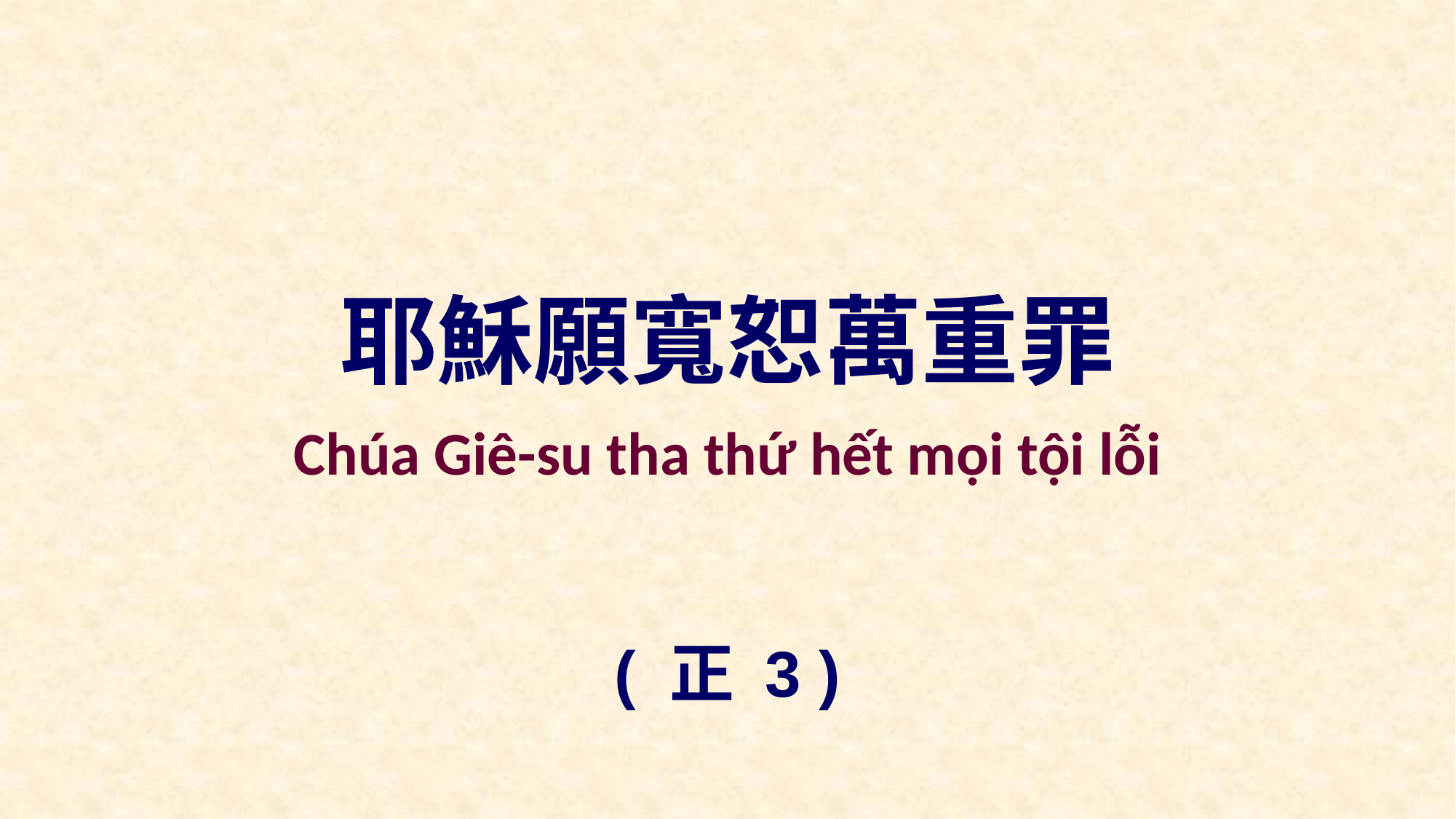

耶穌願寬恕萬重罪
Chúa Giê-su tha thứ hết mọi tội lỗi
( 正 3 )